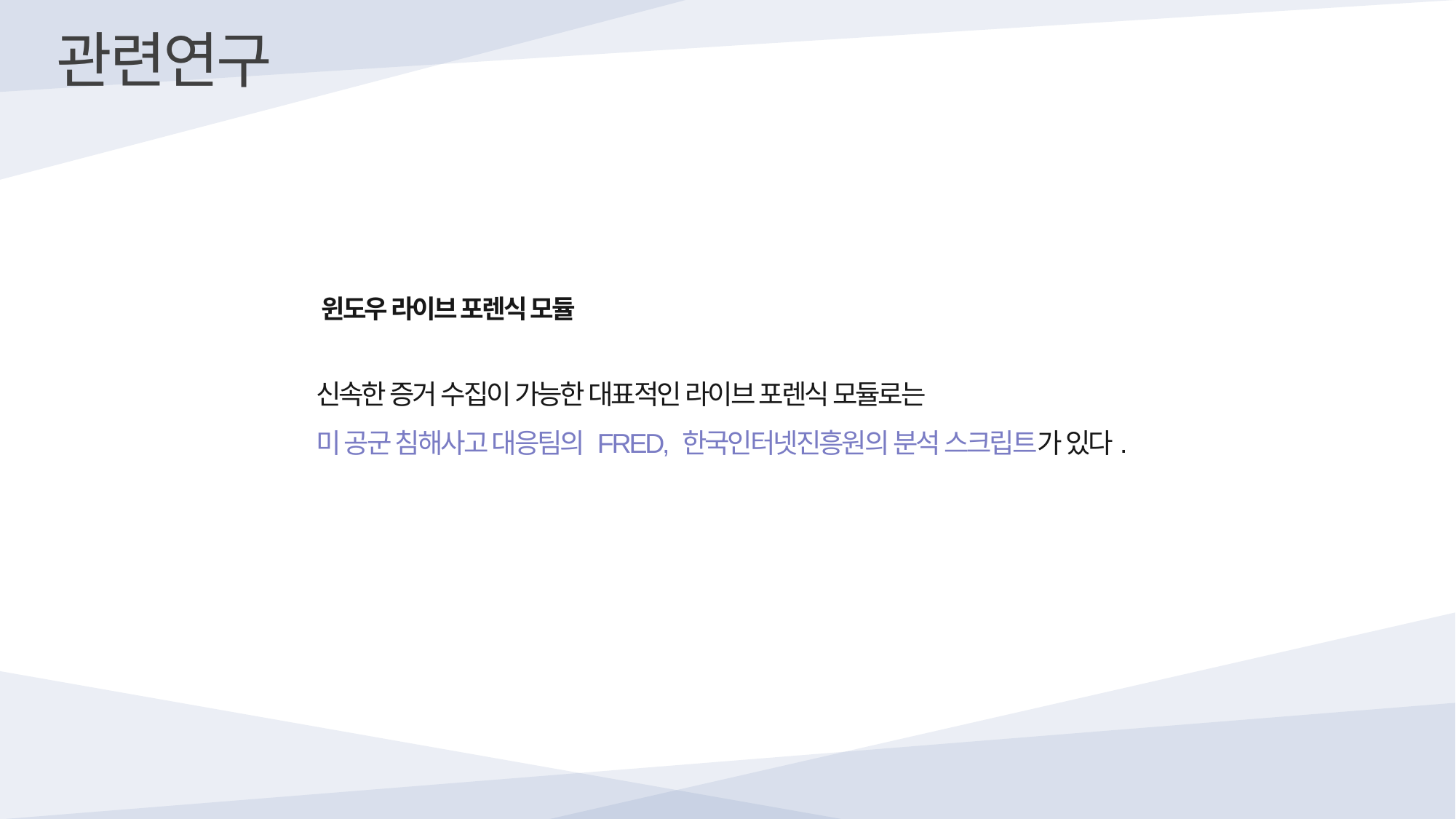

관련연구
윈도우 라이브 포렌식 모듈
신속한 증거 수집이 가능한 대표적인 라이브 포렌식 모듈로는
미 공군 침해사고 대응팀의 FRED, 한국인터넷진흥원의 분석 스크립트가 있다.